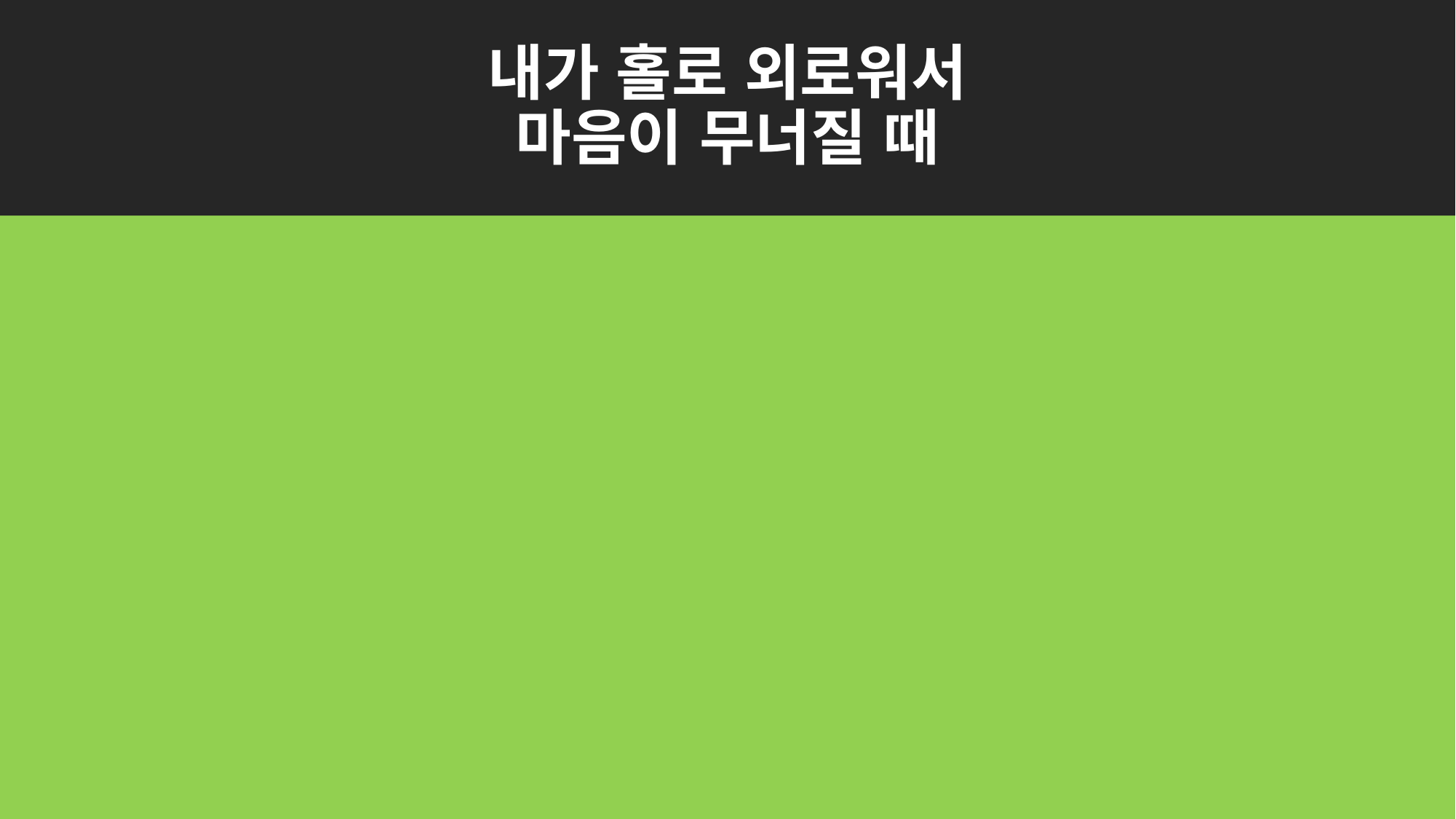

# 내가 홀로 외로워서 마음이 무너질 때